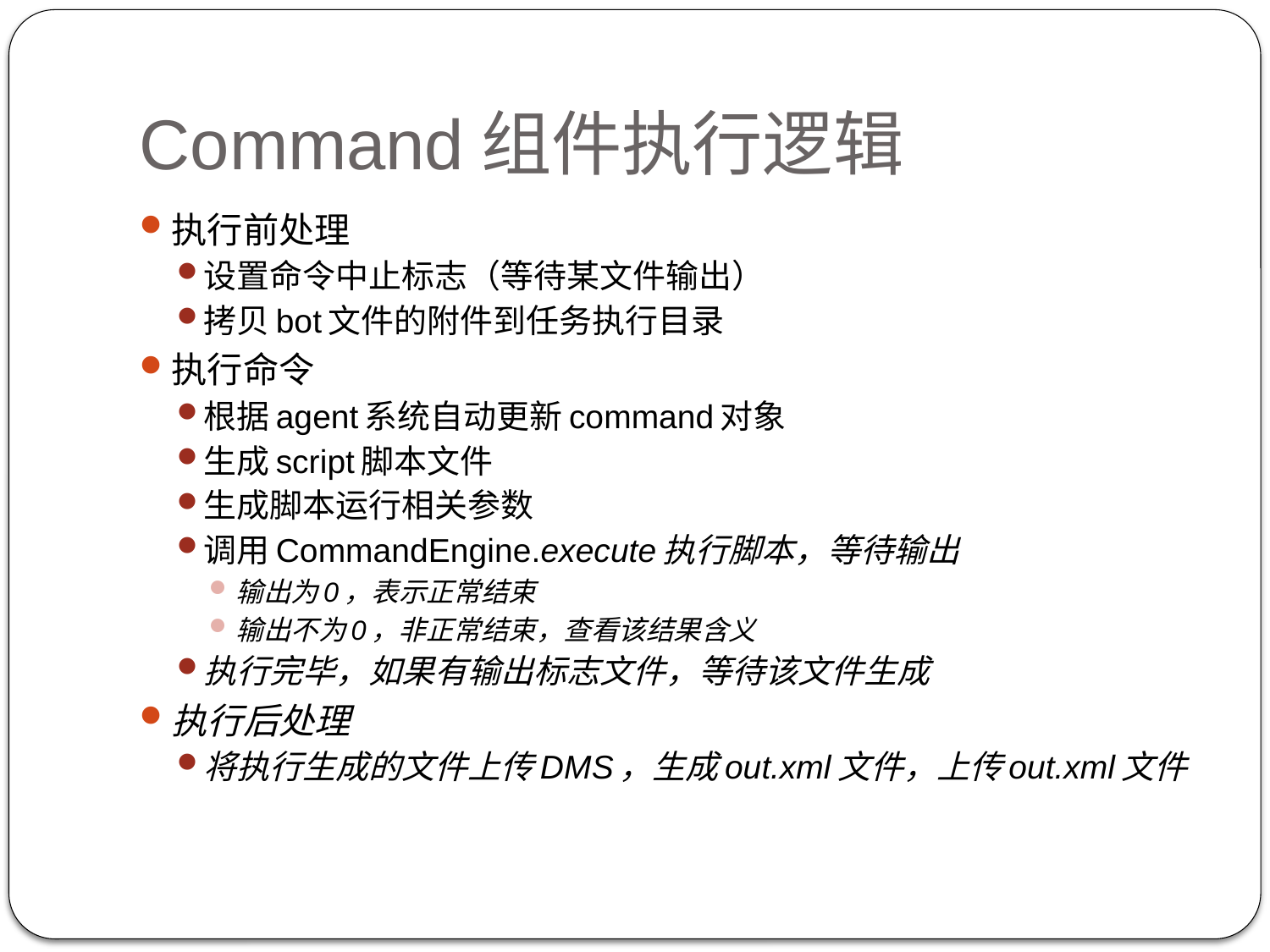

# Command组件执行逻辑
执行前处理
设置命令中止标志（等待某文件输出）
拷贝bot文件的附件到任务执行目录
执行命令
根据agent系统自动更新command对象
生成script脚本文件
生成脚本运行相关参数
调用CommandEngine.execute执行脚本，等待输出
输出为0，表示正常结束
输出不为0，非正常结束，查看该结果含义
执行完毕，如果有输出标志文件，等待该文件生成
执行后处理
将执行生成的文件上传DMS，生成out.xml文件，上传out.xml文件